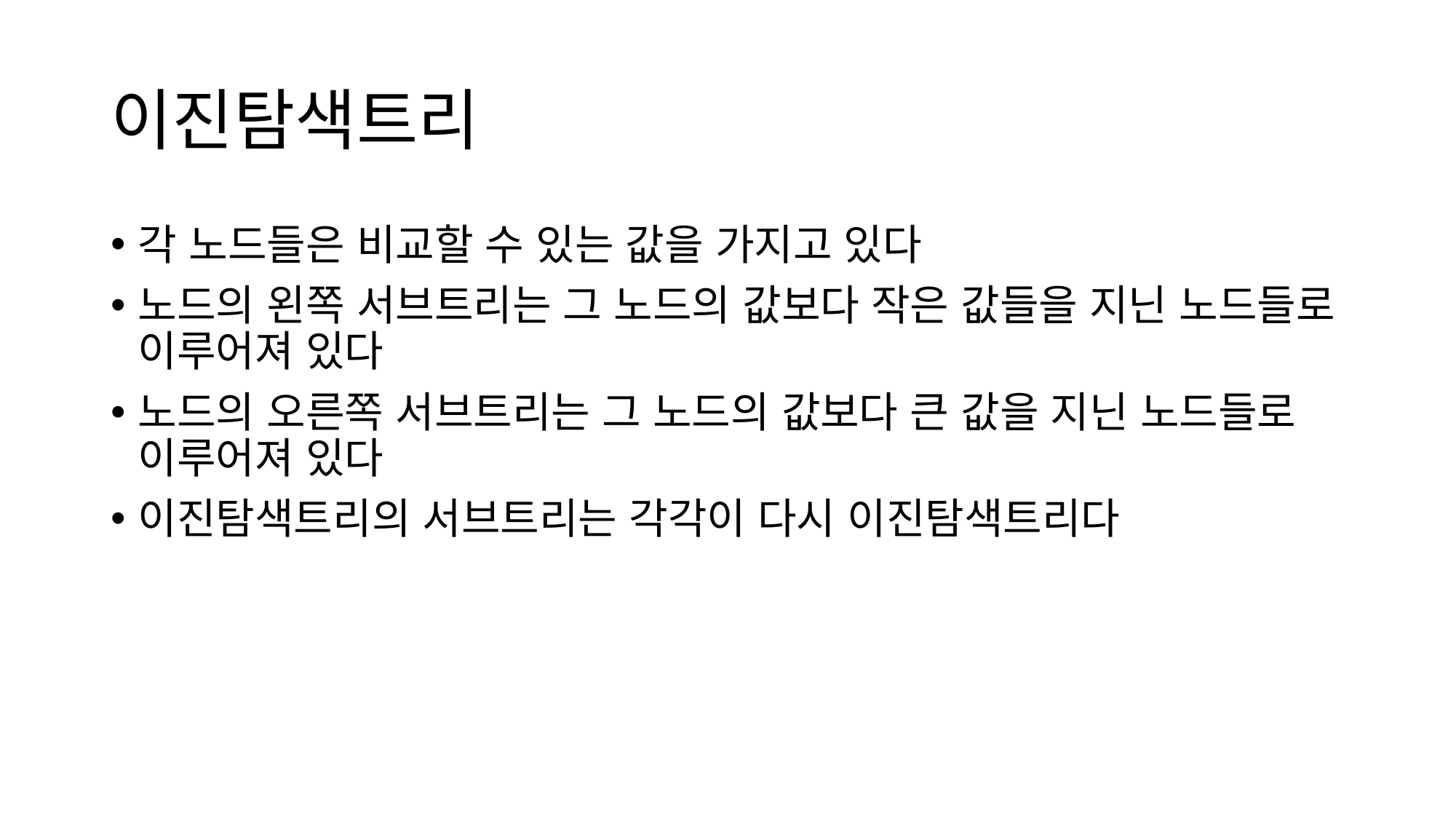

# 이진탐색트리
각 노드들은 비교할 수 있는 값을 가지고 있다
노드의 왼쪽 서브트리는 그 노드의 값보다 작은 값들을 지닌 노드들로 이루어져 있다
노드의 오른쪽 서브트리는 그 노드의 값보다 큰 값을 지닌 노드들로 이루어져 있다
이진탐색트리의 서브트리는 각각이 다시 이진탐색트리다